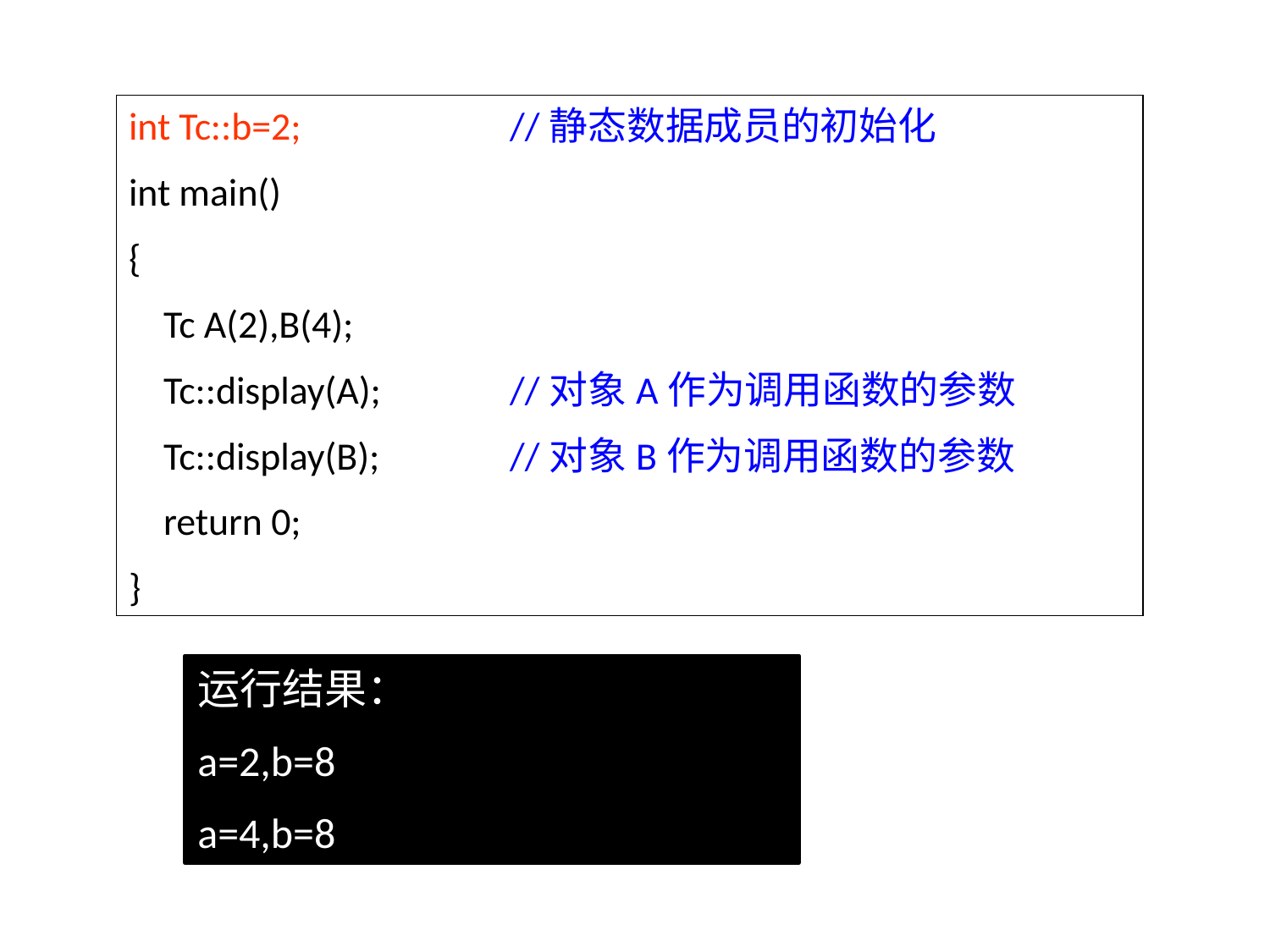

int Tc::b=2; 		//静态数据成员的初始化
int main()
{
    Tc A(2),B(4);
    Tc::display(A); 	//对象A作为调用函数的参数
    Tc::display(B); 	//对象B作为调用函数的参数
    return 0;
}
运行结果：
a=2,b=8
a=4,b=8